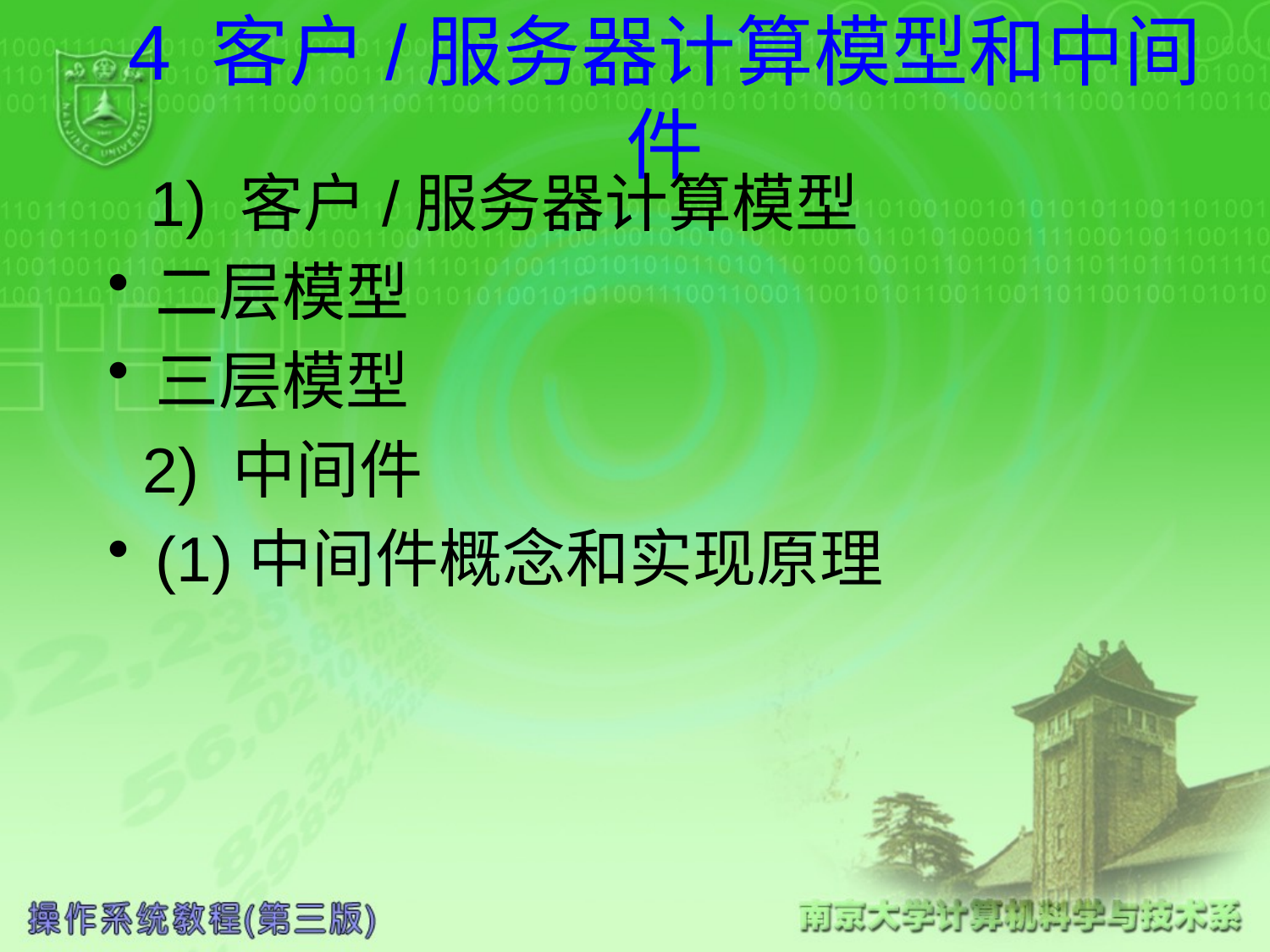

# 4 客户/服务器计算模型和中间件
   1) 客户/服务器计算模型
二层模型
三层模型
  2) 中间件
(1)中间件概念和实现原理